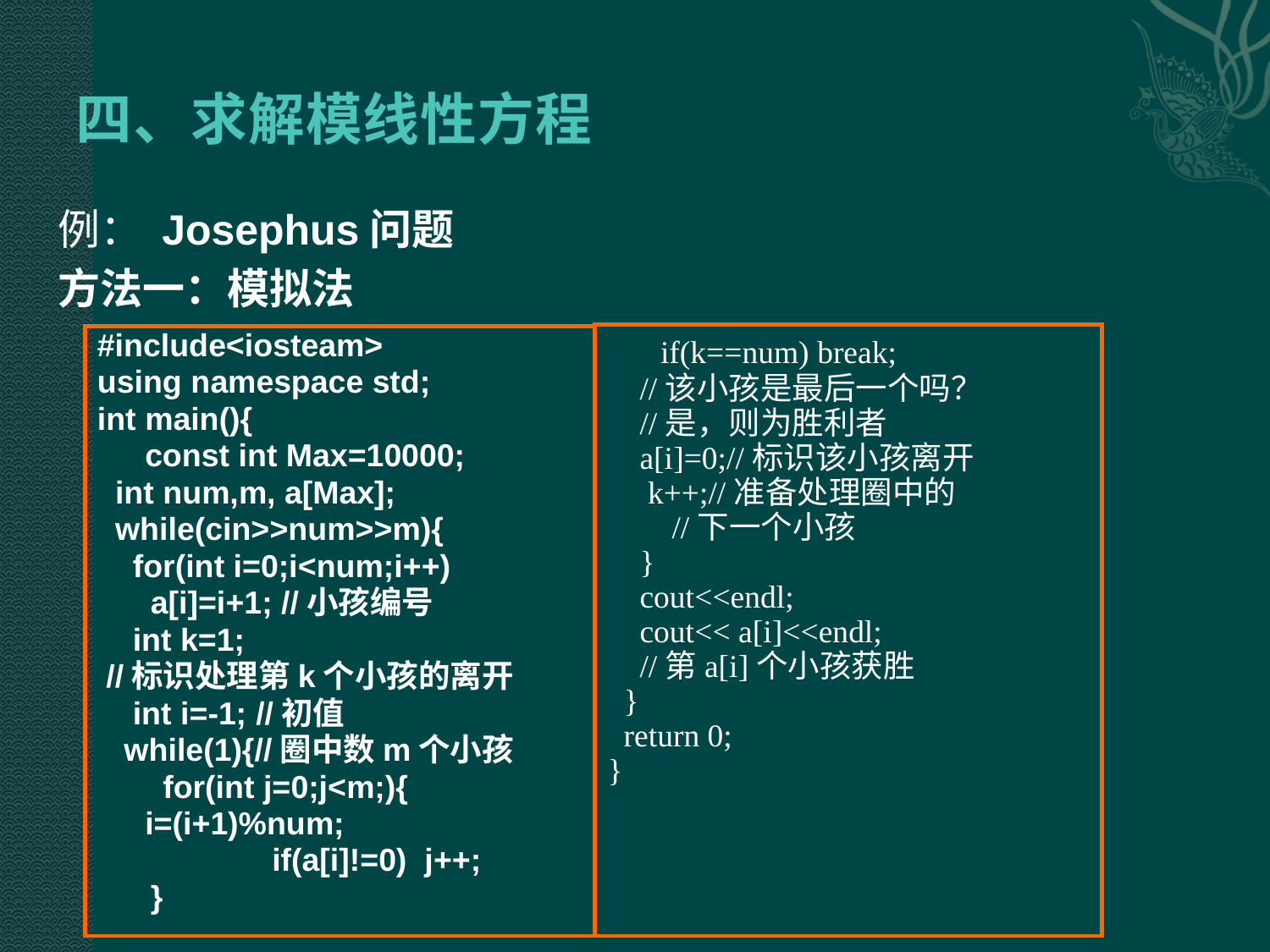

# 四、求解模线性方程
例： Josephus问题
方法一：模拟法

     if(k==num) break;
    //该小孩是最后一个吗？
    //是，则为胜利者
    a[i]=0;//标识该小孩离开
     k++;//准备处理圈中的
        //下一个小孩
    }
    cout<<endl;
    cout<< a[i]<<endl;
    //第a[i]个小孩获胜
  }
  return 0;
}
#include<iosteam>
using namespace std;
int main(){
	const int Max=10000;
  int num,m, a[Max];
  while(cin>>num>>m){
    for(int i=0;i<num;i++)
      a[i]=i+1; //小孩编号
    int k=1;
 //标识处理第k个小孩的离开
    int i=-1; //初值
   while(1){//圈中数m个小孩
	  for(int j=0;j<m;){
     	i=(i+1)%num;
		if(a[i]!=0)  j++;
      }